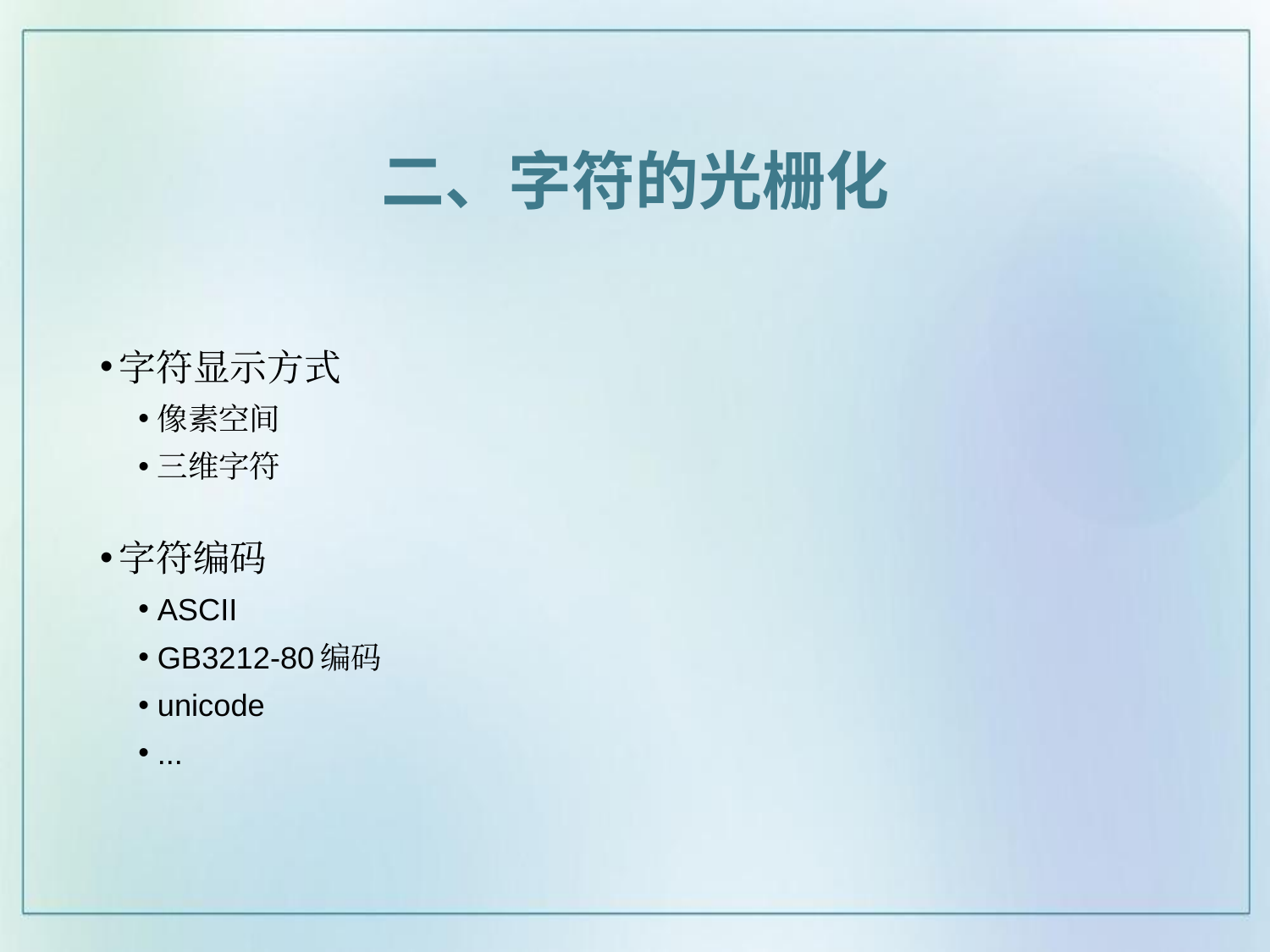

二、字符的光栅化
字符显示方式
像素空间
三维字符
字符编码
ASCII
GB3212-80编码
unicode
...